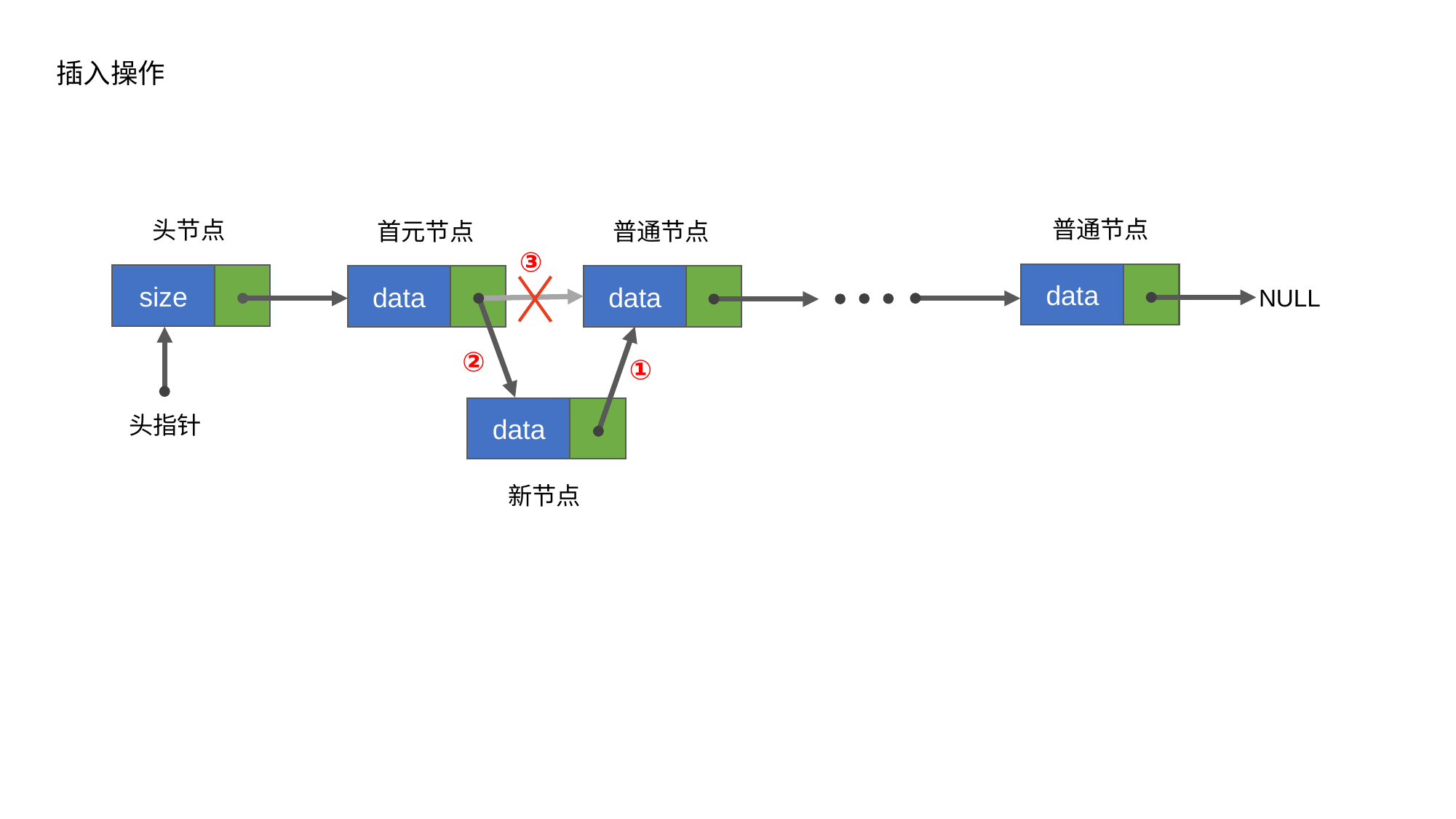

插入操作
普通节点
头节点
首元节点
普通节点
③
data

size

data

data

NULL

②
①
data

头指针

新节点